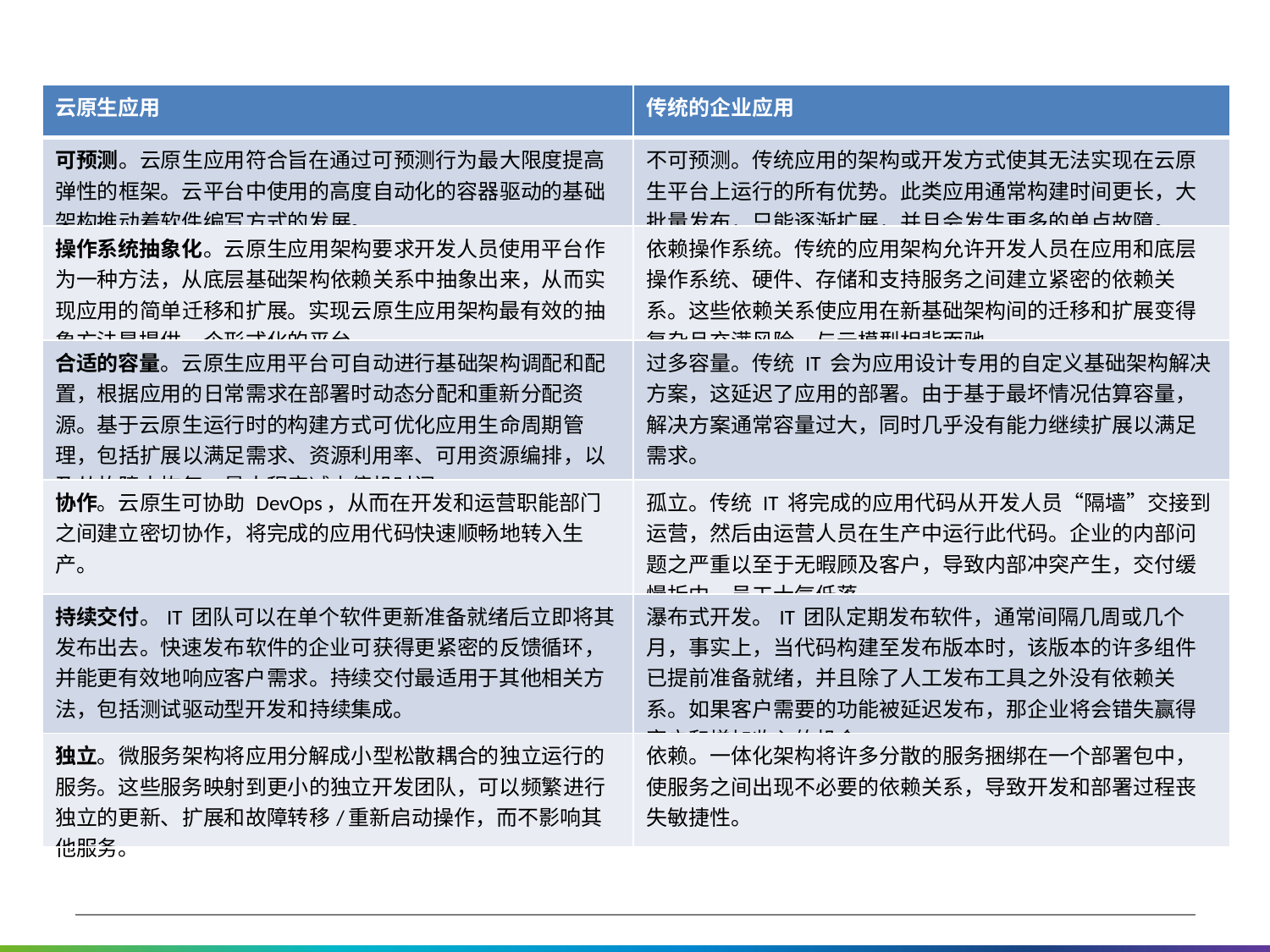

| 云原生应用 | 传统的企业应用 |
| --- | --- |
| 可预测。云原生应用符合旨在通过可预测行为最大限度提高弹性的框架。云平台中使用的高度自动化的容器驱动的基础架构推动着软件编写方式的发展。 | 不可预测。传统应用的架构或开发方式使其无法实现在云原生平台上运行的所有优势。此类应用通常构建时间更长，大批量发布，只能逐渐扩展，并且会发生更多的单点故障。 |
| 操作系统抽象化。云原生应用架构要求开发人员使用平台作为一种方法，从底层基础架构依赖关系中抽象出来，从而实现应用的简单迁移和扩展。实现云原生应用架构最有效的抽象方法是提供一个形式化的平台。 | 依赖操作系统。传统的应用架构允许开发人员在应用和底层操作系统、硬件、存储和支持服务之间建立紧密的依赖关系。这些依赖关系使应用在新基础架构间的迁移和扩展变得复杂且充满风险，与云模型相背而驰。 |
| 合适的容量。云原生应用平台可自动进行基础架构调配和配置，根据应用的日常需求在部署时动态分配和重新分配资源。基于云原生运行时的构建方式可优化应用生命周期管理，包括扩展以满足需求、资源利用率、可用资源编排，以及从故障中恢复，最大程度减少停机时间。 | 过多容量。传统 IT 会为应用设计专用的自定义基础架构解决方案，这延迟了应用的部署。由于基于最坏情况估算容量，解决方案通常容量过大，同时几乎没有能力继续扩展以满足需求。 |
| 协作。云原生可协助 DevOps，从而在开发和运营职能部门之间建立密切协作，将完成的应用代码快速顺畅地转入生产。 | 孤立。传统 IT 将完成的应用代码从开发人员“隔墙”交接到运营，然后由运营人员在生产中运行此代码。企业的内部问题之严重以至于无暇顾及客户，导致内部冲突产生，交付缓慢折中，员工士气低落。 |
| 持续交付。IT 团队可以在单个软件更新准备就绪后立即将其发布出去。快速发布软件的企业可获得更紧密的反馈循环，并能更有效地响应客户需求。持续交付最适用于其他相关方法，包括测试驱动型开发和持续集成。 | 瀑布式开发。IT 团队定期发布软件，通常间隔几周或几个月，事实上，当代码构建至发布版本时，该版本的许多组件已提前准备就绪，并且除了人工发布工具之外没有依赖关系。如果客户需要的功能被延迟发布，那企业将会错失赢得客户和增加收入的机会。 |
| 独立。微服务架构将应用分解成小型松散耦合的独立运行的服务。这些服务映射到更小的独立开发团队，可以频繁进行独立的更新、扩展和故障转移/重新启动操作，而不影响其他服务。 | 依赖。一体化架构将许多分散的服务捆绑在一个部署包中，使服务之间出现不必要的依赖关系，导致开发和部署过程丧失敏捷性。 |

2